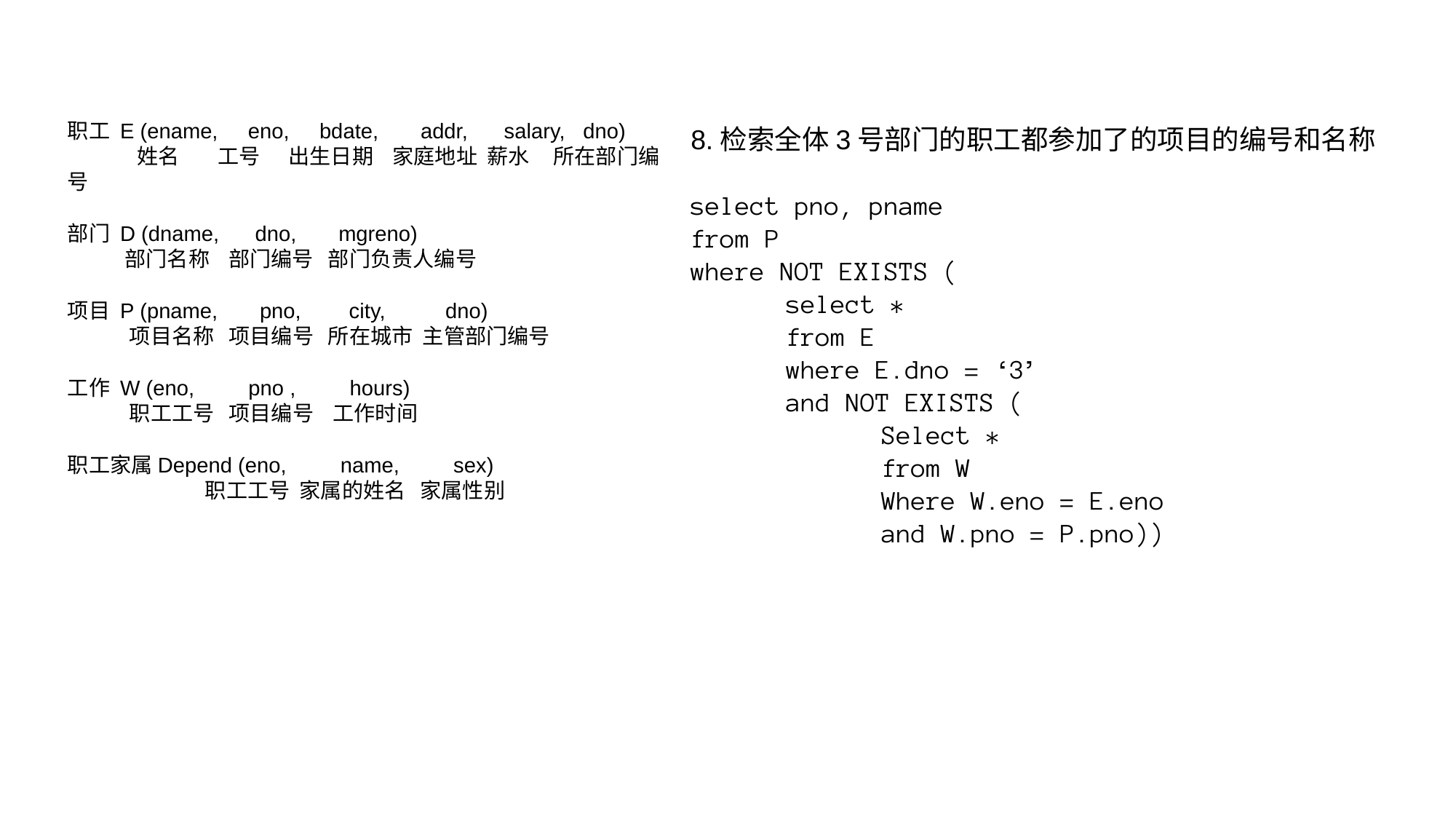

职工 E (ename,     eno,     bdate,       addr,      salary,   dno)
	     姓名        工号      出生日期    家庭地址  薪水     所在部门编号

部门 D (dname,      dno,       mgreno)
           部门名称    部门编号   部门负责人编号

项目 P (pname,       pno,        city,          dno)
            项目名称   项目编号   所在城市  主管部门编号

工作 W (eno,         pno ,         hours)
            职工工号   项目编号    工作时间

职工家属Depend (eno,         name,         sex)
                            职工工号  家属的姓名   家属性别
8.检索全体3号部门的职工都参加了的项目的编号和名称

select pno, pname
from P
where NOT EXISTS (
select *
from E
where E.dno = ‘3’
and NOT EXISTS (
Select *
from W
Where W.eno = E.eno
and W.pno = P.pno))